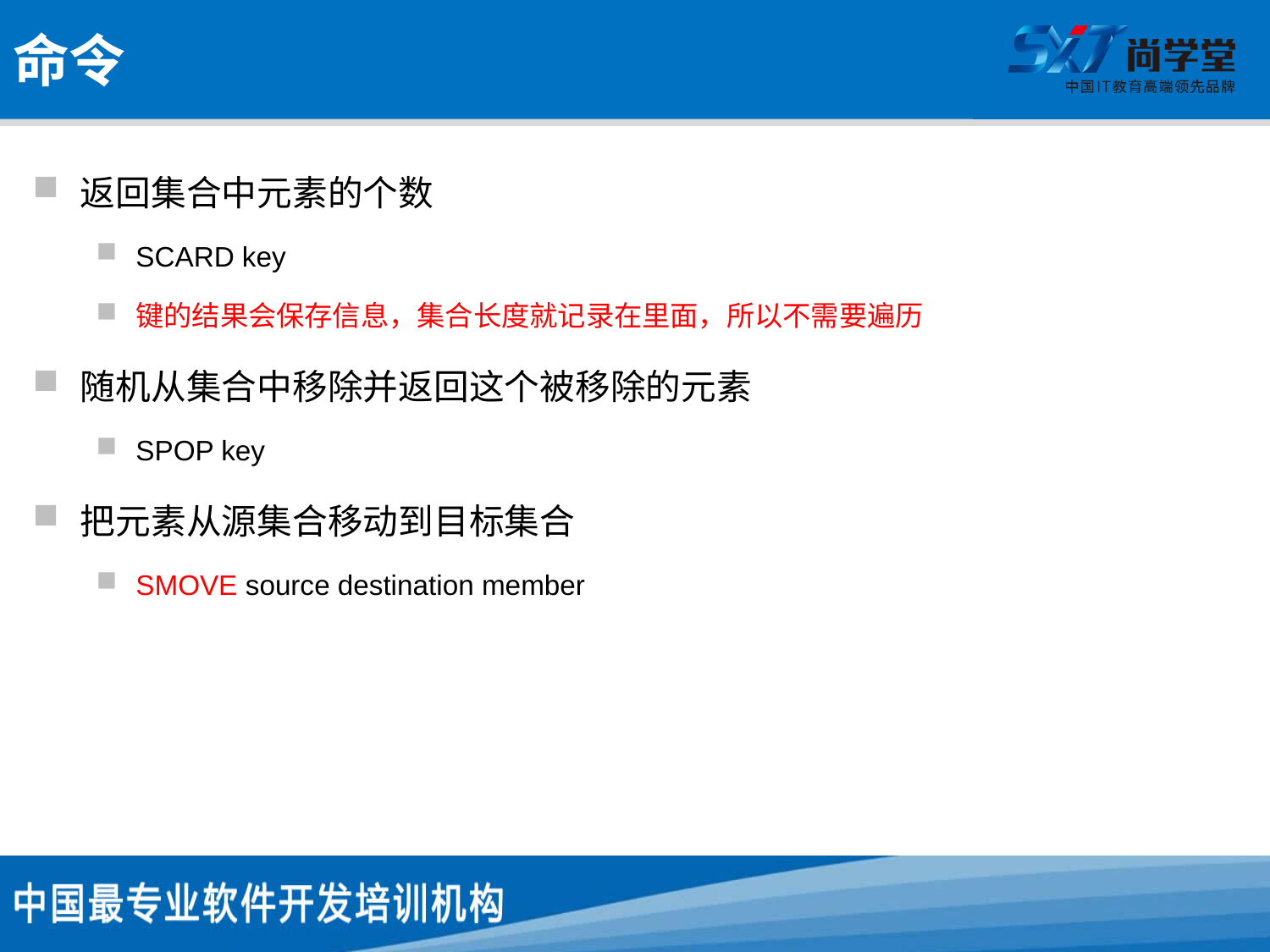

# 命令
返回集合中元素的个数
SCARD key
键的结果会保存信息，集合长度就记录在里面，所以不需要遍历
随机从集合中移除并返回这个被移除的元素
SPOP key
把元素从源集合移动到目标集合
SMOVE source destination member